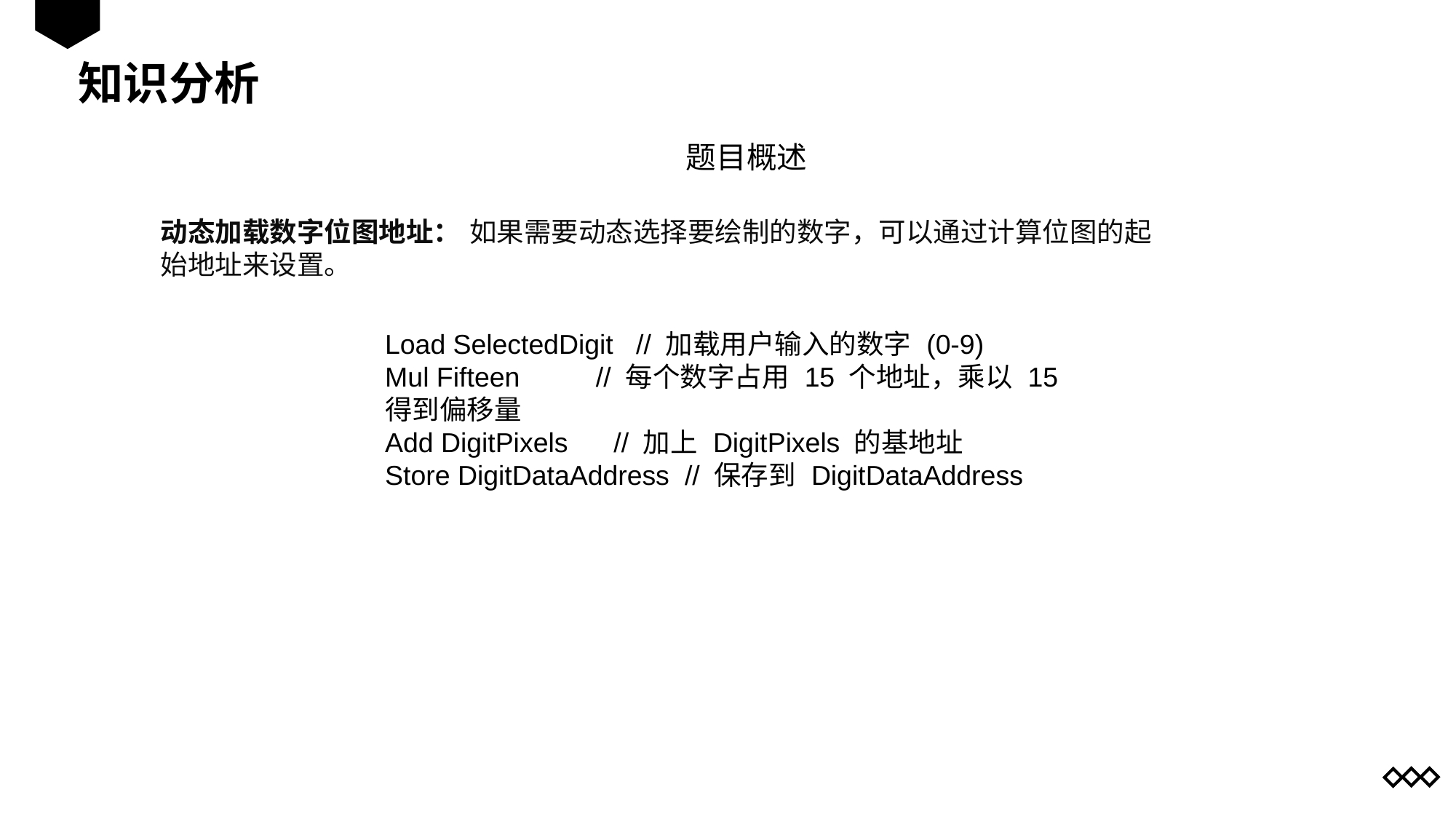

知识分析
题目概述

动态加载数字位图地址： 如果需要动态选择要绘制的数字，可以通过计算位图的起始地址来设置。
Load SelectedDigit   // 加载用户输入的数字 (0-9)
Mul Fifteen          // 每个数字占用 15 个地址，乘以 15 得到偏移量
Add DigitPixels      // 加上 DigitPixels 的基地址
Store DigitDataAddress  // 保存到 DigitDataAddress